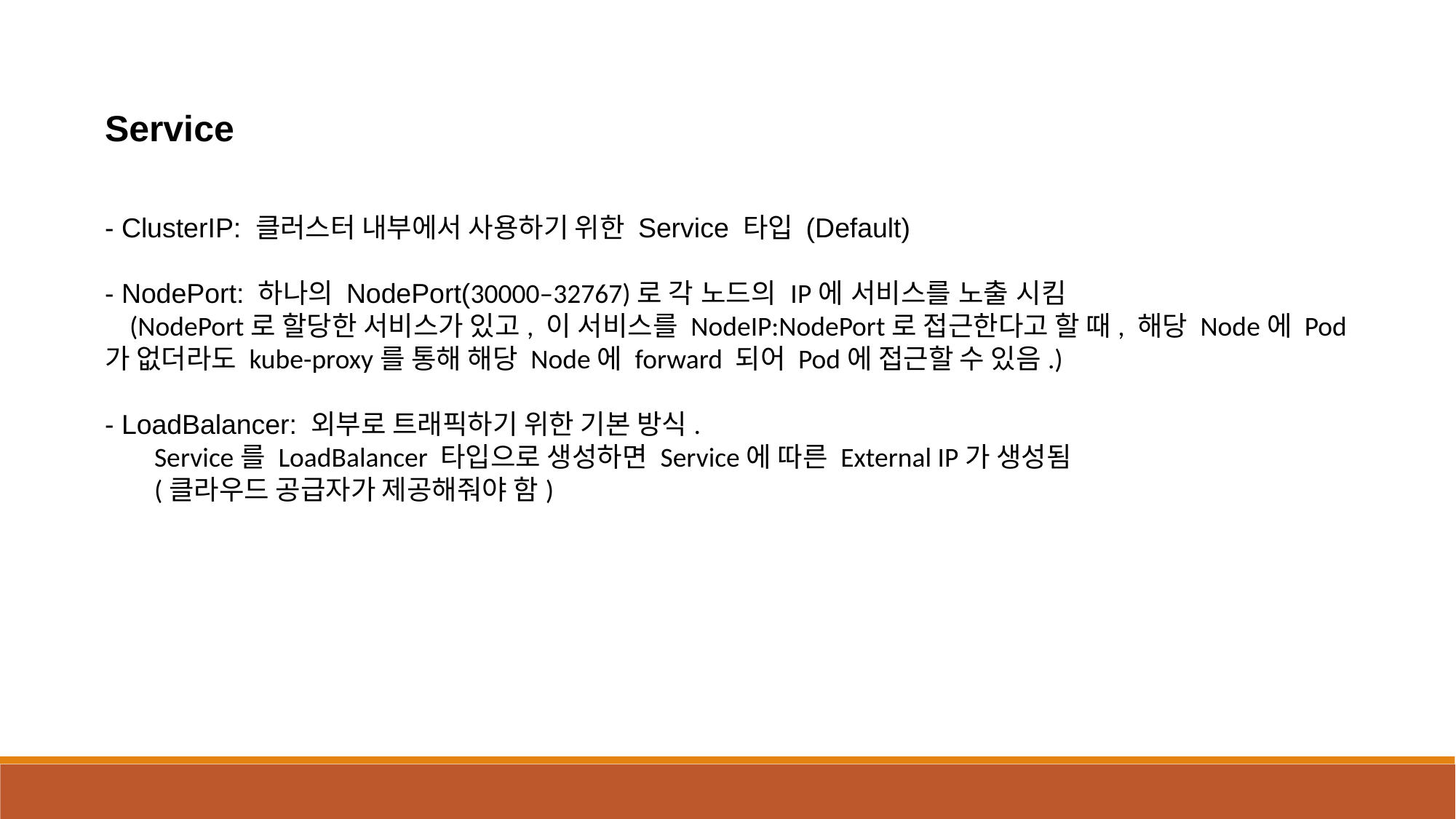

Service
- ClusterIP: 클러스터 내부에서 사용하기 위한 Service 타입 (Default)

- NodePort: 하나의 NodePort(30000–32767)로 각 노드의 IP에 서비스를 노출 시킴
    (NodePort로 할당한 서비스가 있고, 이 서비스를 NodeIP:NodePort로 접근한다고 할 때, 해당 Node에 Pod가 없더라도 kube-proxy를 통해 해당 Node에 forward 되어 Pod에 접근할 수 있음.)

- LoadBalancer: 외부로 트래픽하기 위한 기본 방식.
        Service를 LoadBalancer 타입으로 생성하면 Service에 따른 External IP가 생성됨
        (클라우드 공급자가 제공해줘야 함)